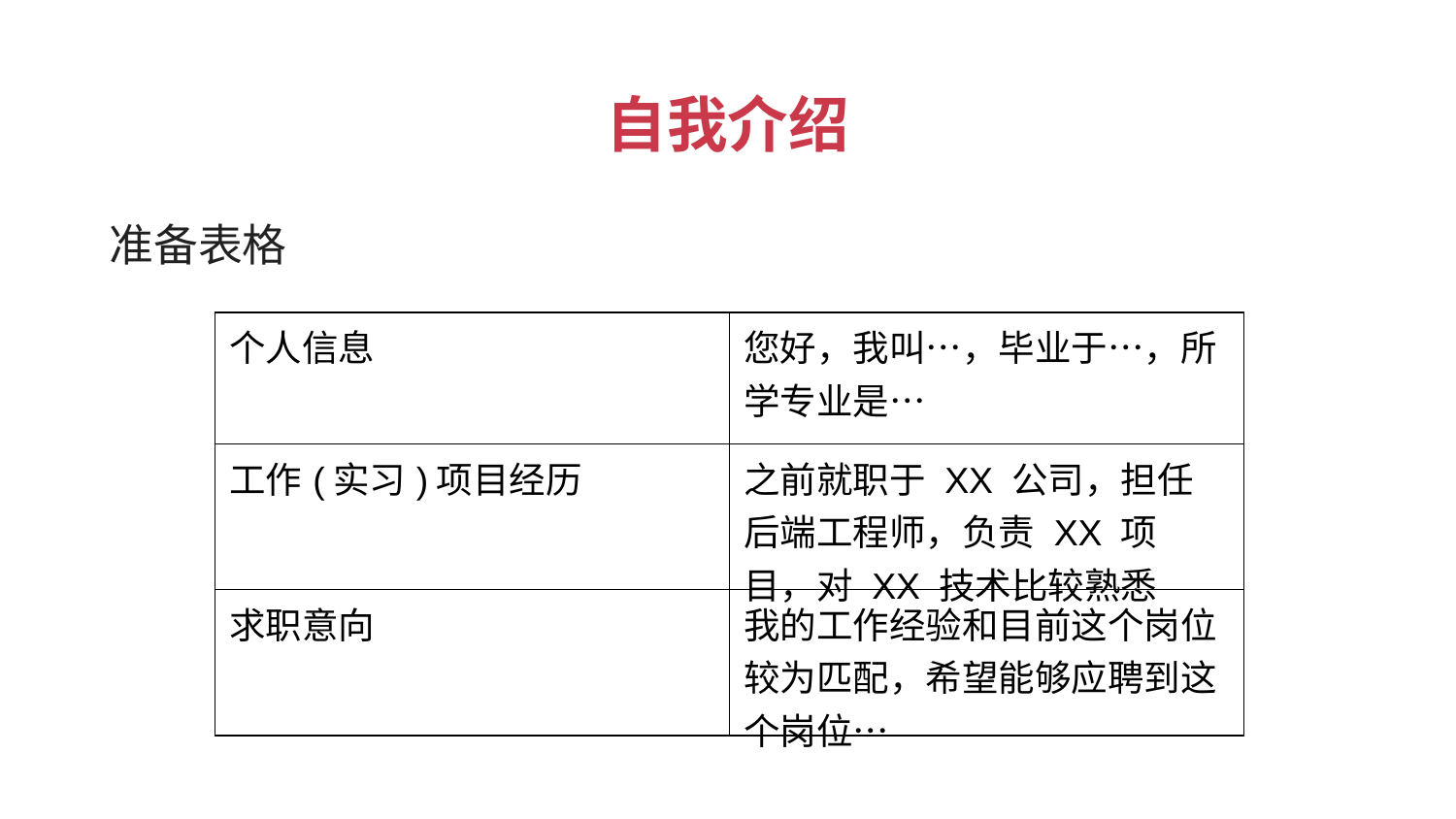

自我介绍
 准备表格
| 个人信息 | 您好，我叫…，毕业于…，所学专业是… |
| --- | --- |
| 工作(实习)项目经历 | 之前就职于 XX 公司，担任后端工程师，负责 XX 项目，对 XX 技术比较熟悉 |
| 求职意向 | 我的工作经验和目前这个岗位较为匹配，希望能够应聘到这个岗位… |